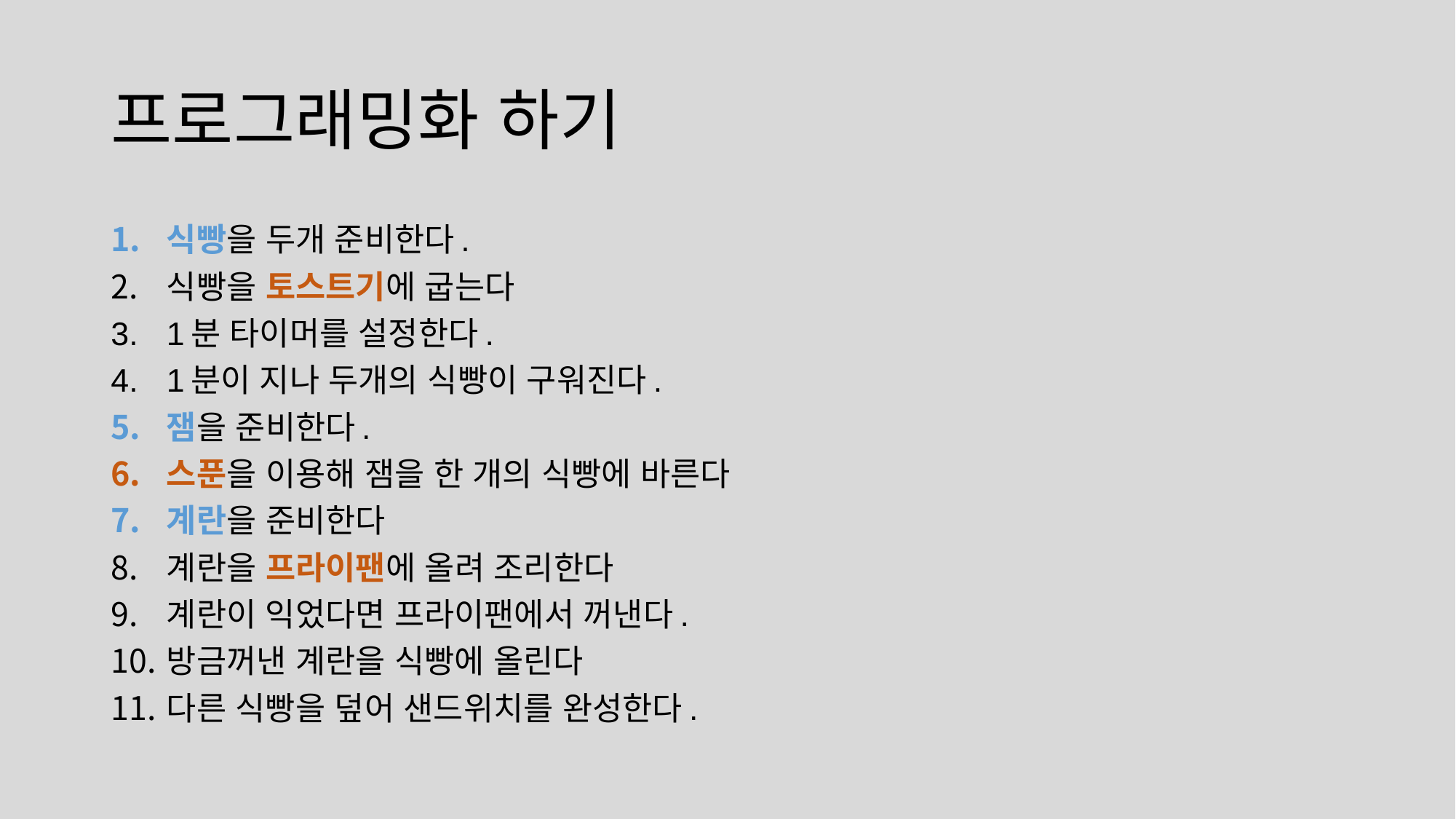

# 프로그래밍화 하기
식빵을 두개 준비한다.
식빵을 토스트기에 굽는다
1분 타이머를 설정한다.
1분이 지나 두개의 식빵이 구워진다.
잼을 준비한다.
스푼을 이용해 잼을 한 개의 식빵에 바른다
계란을 준비한다
계란을 프라이팬에 올려 조리한다
계란이 익었다면 프라이팬에서 꺼낸다.
방금꺼낸 계란을 식빵에 올린다
다른 식빵을 덮어 샌드위치를 완성한다.